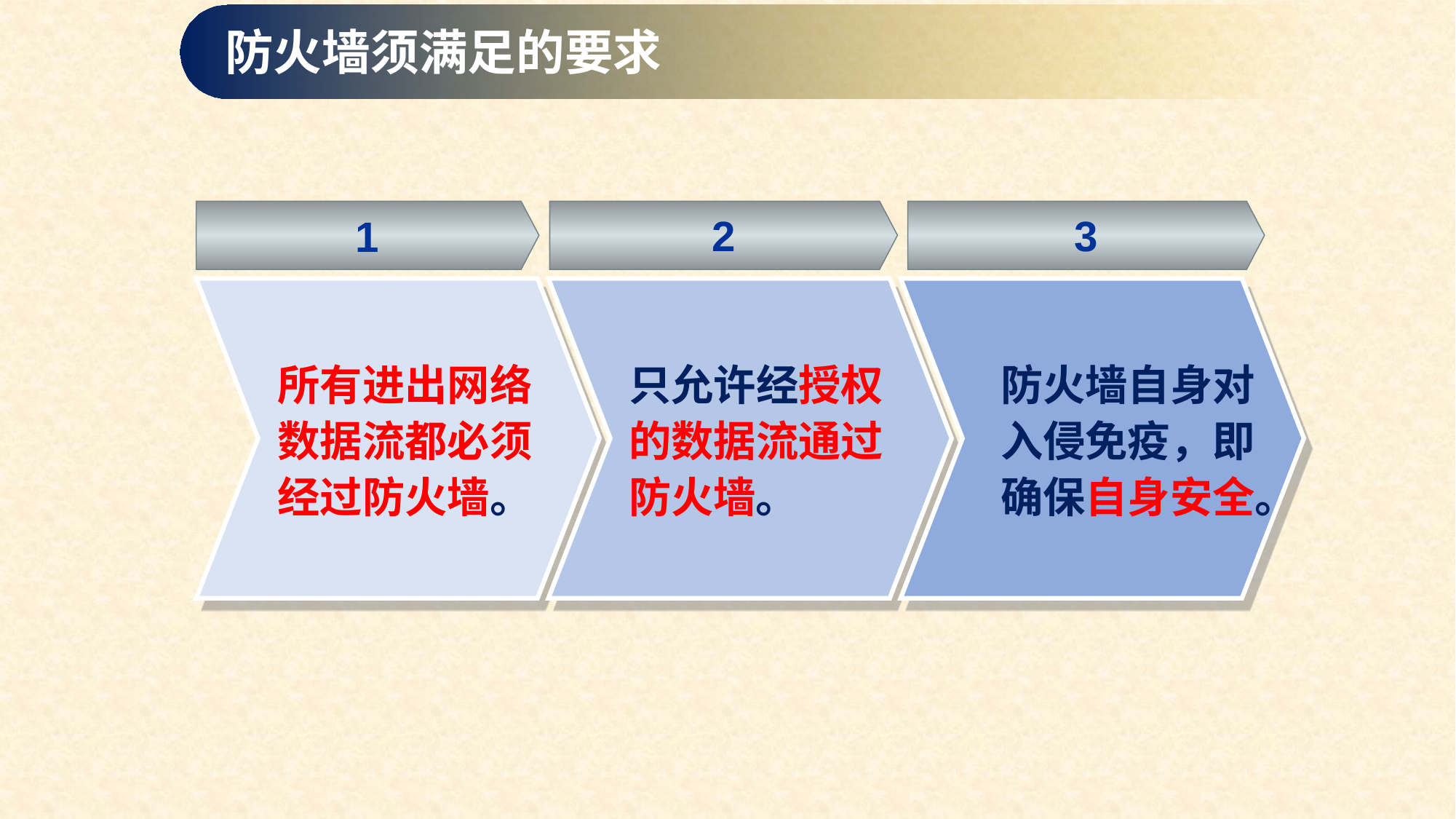

防火墙须满足的要求

1

2

3

所有进出网络数据流都必须经过防火墙。

只允许经授权的数据流通过防火墙。

防火墙自身对入侵免疫，即确保自身安全。